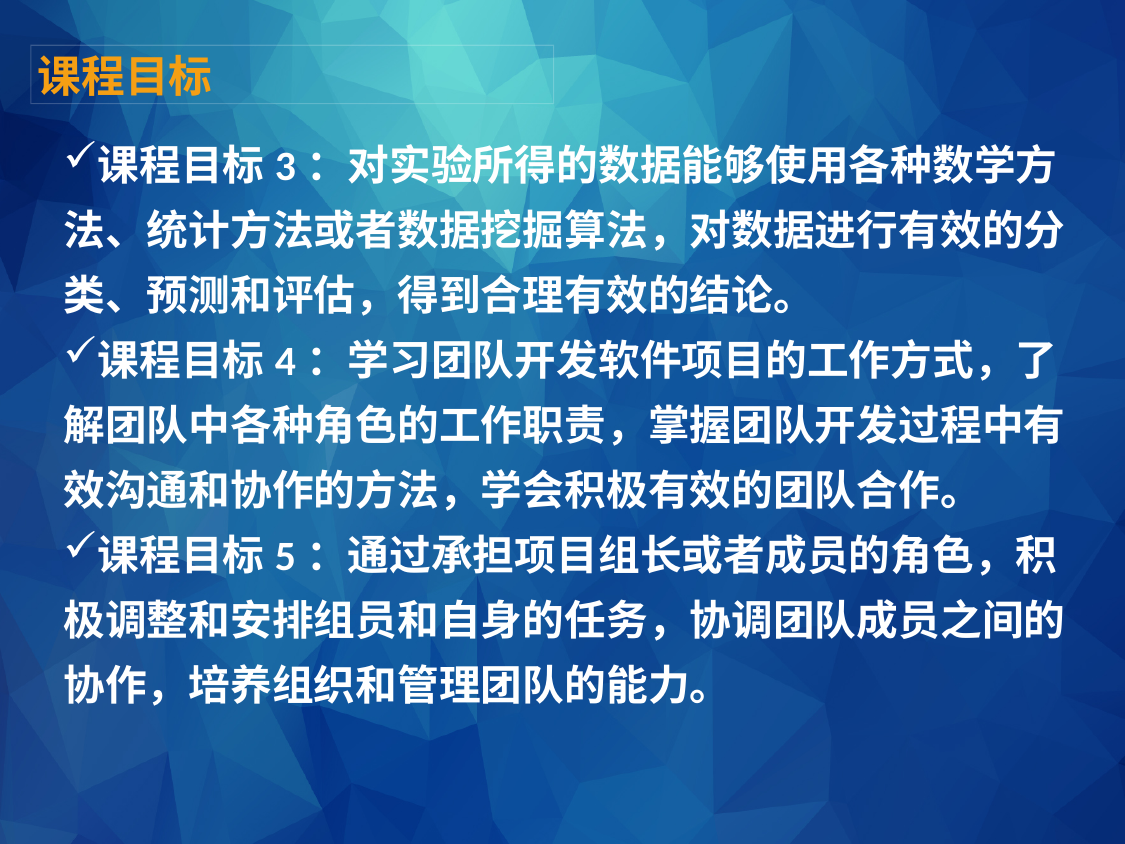

课程目标
课程目标3：对实验所得的数据能够使用各种数学方法、统计方法或者数据挖掘算法，对数据进行有效的分类、预测和评估，得到合理有效的结论。
课程目标4：学习团队开发软件项目的工作方式，了解团队中各种角色的工作职责，掌握团队开发过程中有效沟通和协作的方法，学会积极有效的团队合作。
课程目标5：通过承担项目组长或者成员的角色，积极调整和安排组员和自身的任务，协调团队成员之间的协作，培养组织和管理团队的能力。